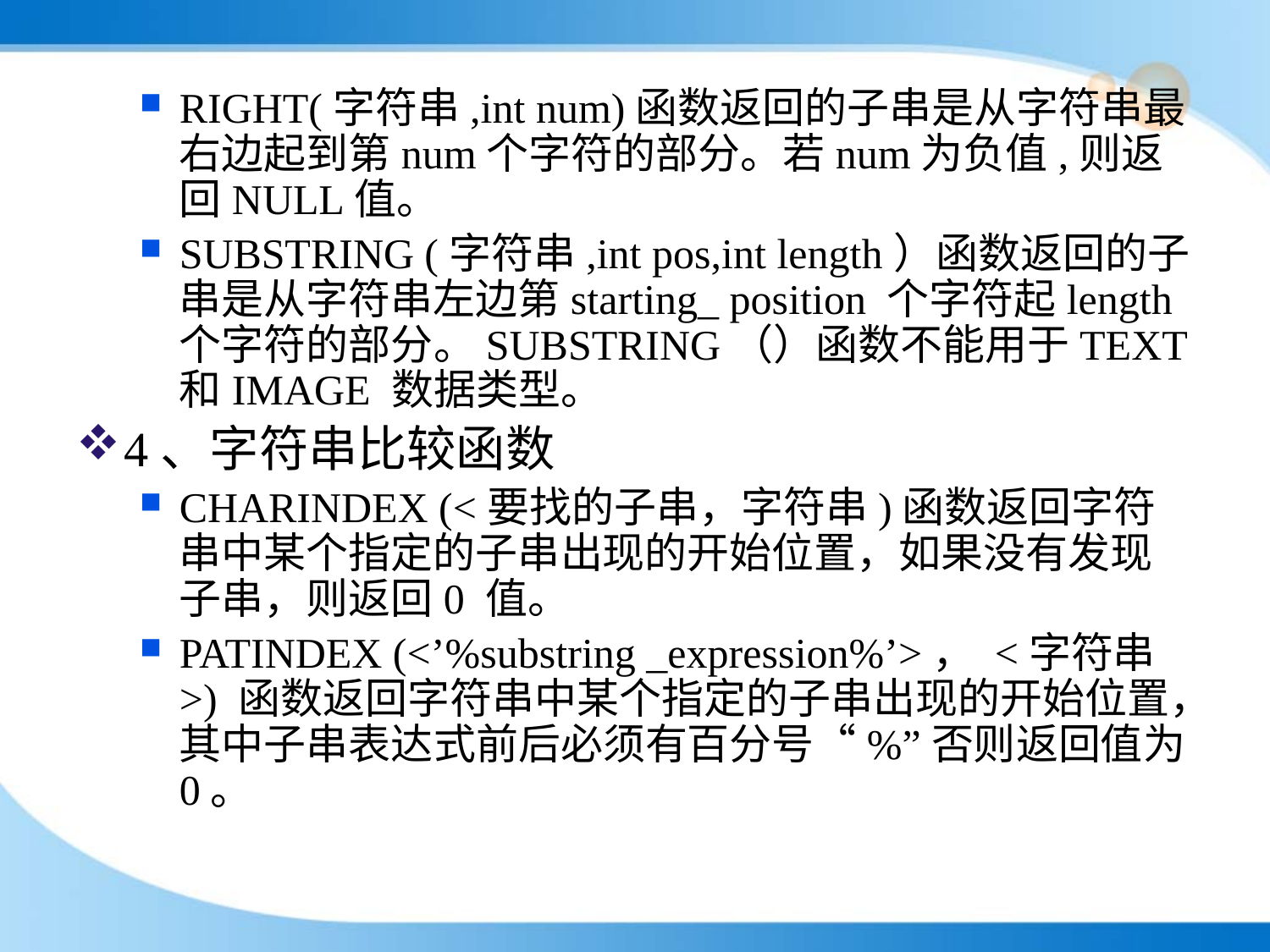

RIGHT(字符串,int num)函数返回的子串是从字符串最右边起到第num个字符的部分。若num为负值,则返回NULL值。
SUBSTRING (字符串,int pos,int length）函数返回的子串是从字符串左边第starting_ position 个字符起length个字符的部分。SUBSTRING（）函数不能用于TEXT 和IMAGE 数据类型。
4、字符串比较函数
CHARINDEX (<要找的子串，字符串)函数返回字符串中某个指定的子串出现的开始位置，如果没有发现子串，则返回0 值。
PATINDEX (<’%substring _expression%’>， <字符串>) 函数返回字符串中某个指定的子串出现的开始位置，其中子串表达式前后必须有百分号“%”否则返回值为0。